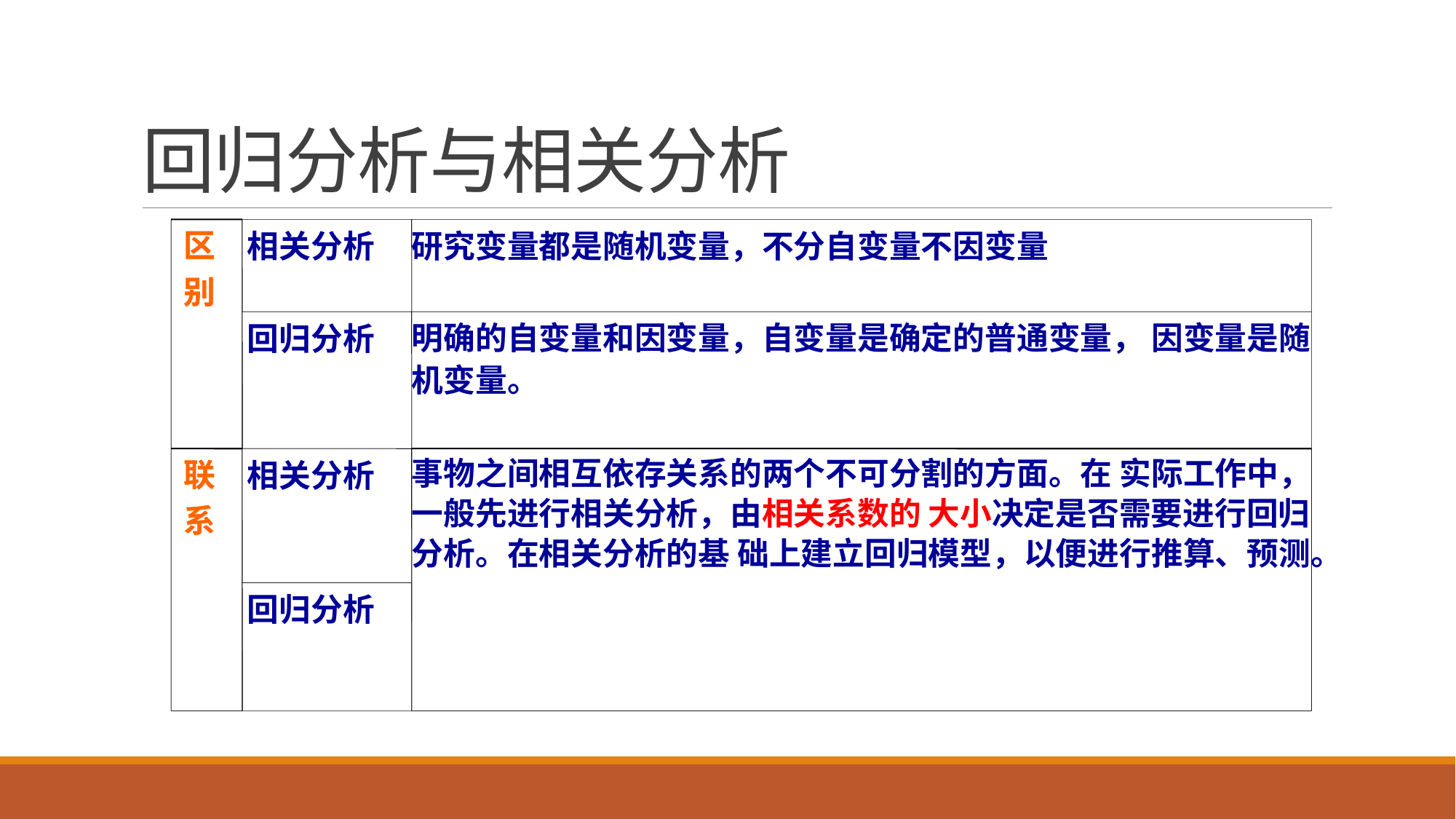

# 回归分析与相关分析
区
别
区
别

相关分析

研究变量都是随机变量，不分自变量不因变量

回归分析

明确的自变量和因变量，自变量是确定的普通变量， 因变量是随机变量。

联
系
联
系

相关分析

事物之间相互依存关系的两个不可分割的方面。在 实际工作中，一般先进行相关分析，由相关系数的 大小决定是否需要进行回归分析。在相关分析的基 础上建立回归模型，以便进行推算、预测。

回归分析